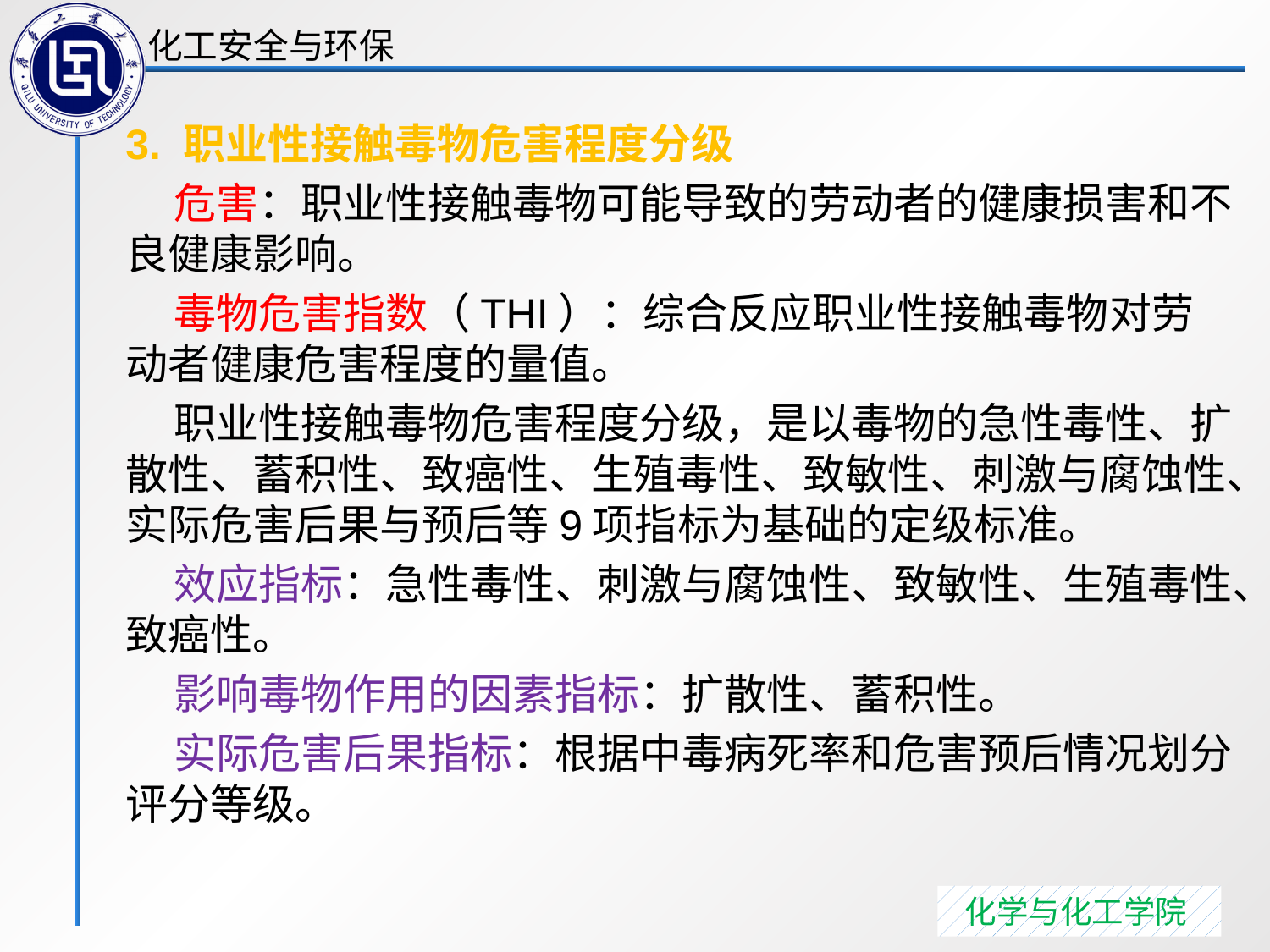

3. 职业性接触毒物危害程度分级
    危害：职业性接触毒物可能导致的劳动者的健康损害和不良健康影响。
    毒物危害指数（THI）：综合反应职业性接触毒物对劳动者健康危害程度的量值。
    职业性接触毒物危害程度分级，是以毒物的急性毒性、扩散性、蓄积性、致癌性、生殖毒性、致敏性、刺激与腐蚀性、实际危害后果与预后等9项指标为基础的定级标准。
    效应指标：急性毒性、刺激与腐蚀性、致敏性、生殖毒性、致癌性。
    影响毒物作用的因素指标：扩散性、蓄积性。
    实际危害后果指标：根据中毒病死率和危害预后情况划分评分等级。